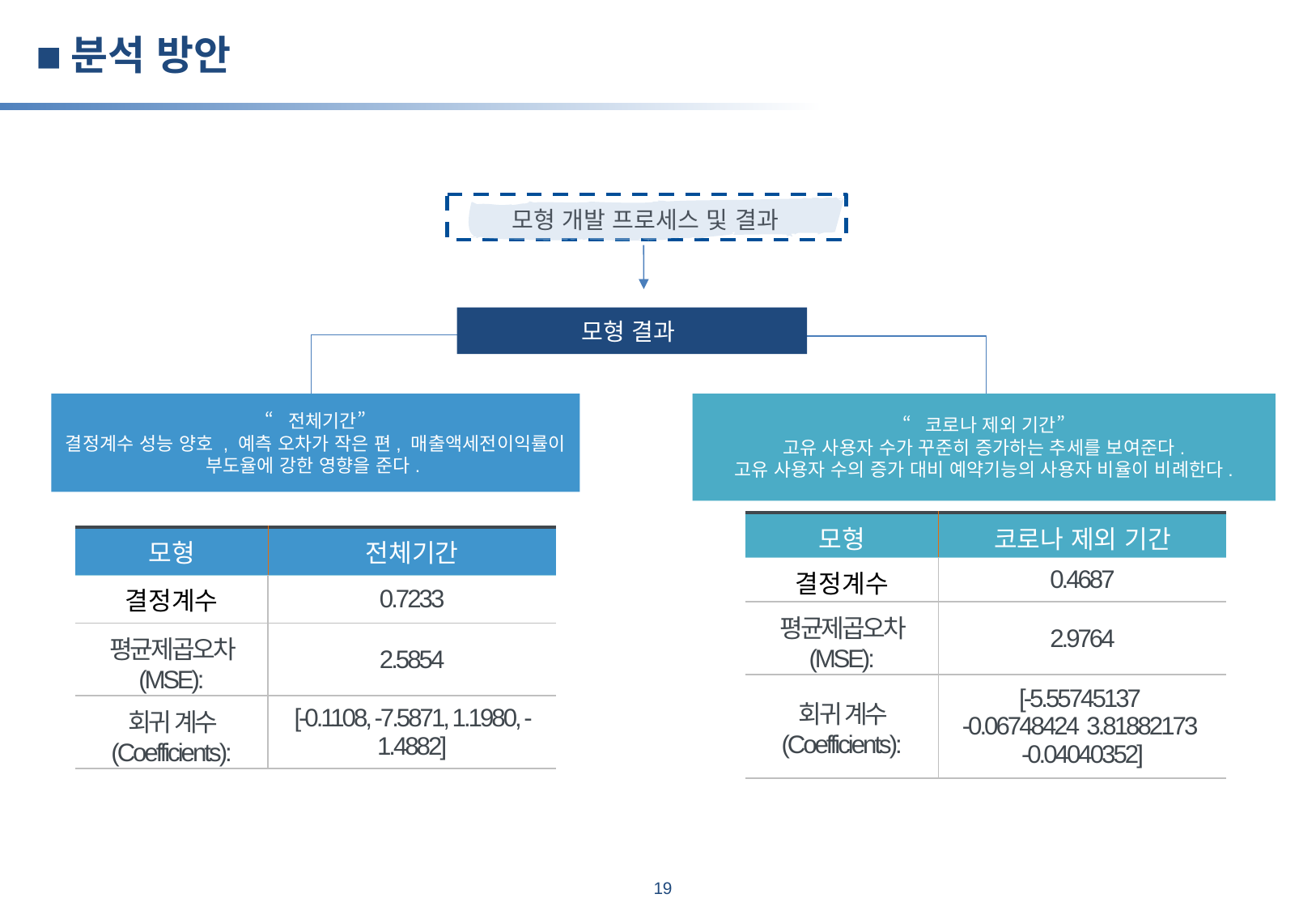

◼분석 방안

모형 개발 프로세스 및 결과
모형 결과
“전체기간”
결정계수 성능 양호 , 예측 오차가 작은 편, 매출액세전이익률이 부도율에 강한 영향을 준다.
“코로나 제외 기간”
고유 사용자 수가 꾸준히 증가하는 추세를 보여준다.
고유 사용자 수의 증가 대비 예약기능의 사용자 비율이 비례한다.
| 모형 | 코로나 제외 기간 |
| --- | --- |
| 결정계수 | 0.4687 |
| 평균제곱오차 (MSE): | 2.9764 |
| 회귀 계수 (Coefficients): | [-5.55745137 -0.06748424 3.81882173 -0.04040352] |
| 모형 | 전체기간 |
| --- | --- |
| 결정계수 | 0.7233 |
| 평균제곱오차 (MSE): | 2.5854 |
| 회귀 계수 (Coefficients): | [-0.1108, -7.5871, 1.1980, -1.4882] |